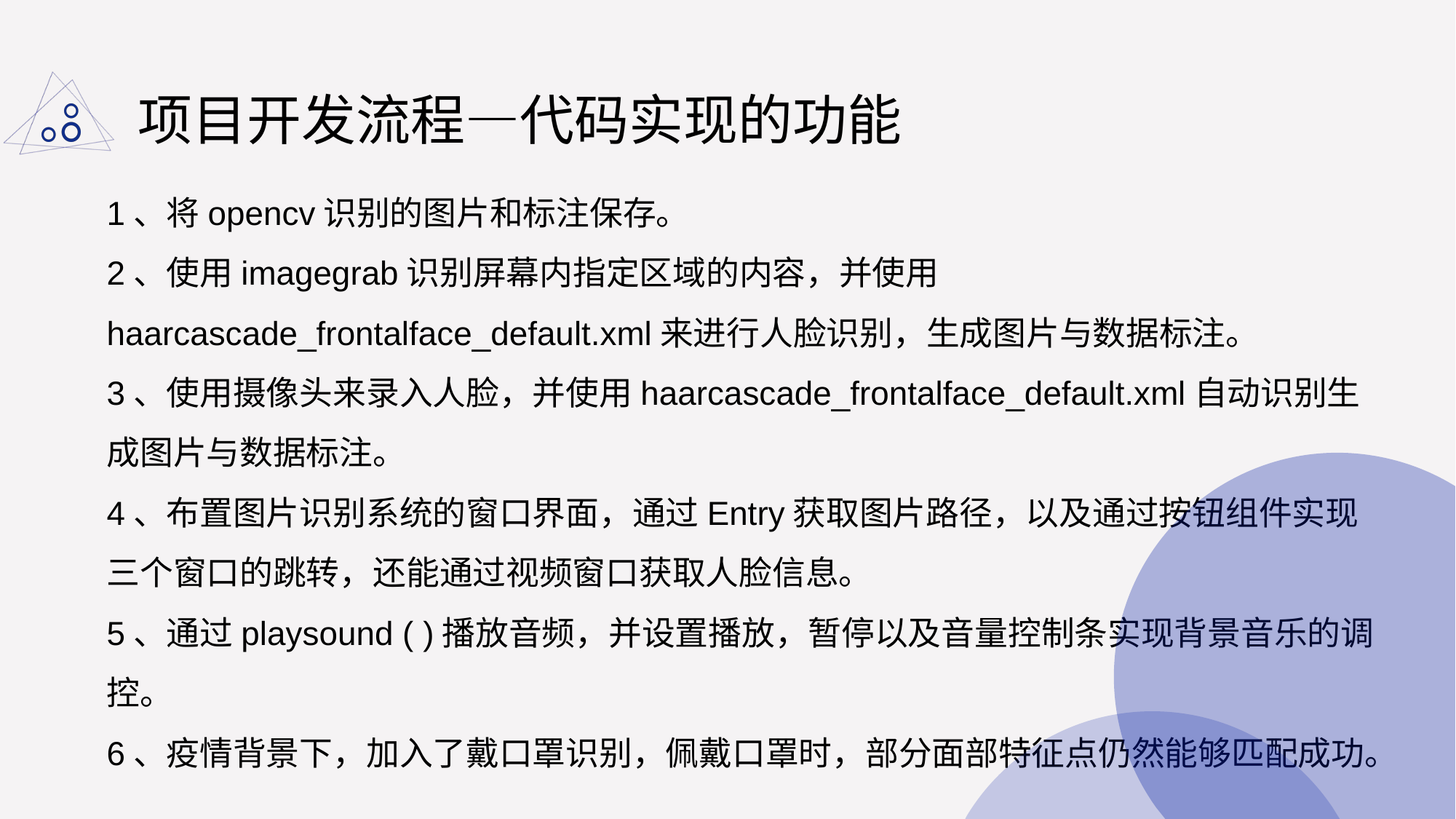

# 项目开发流程—代码实现的功能
1、将opencv识别的图片和标注保存。
2、使用imagegrab识别屏幕内指定区域的内容，并使用haarcascade_frontalface_default.xml来进行人脸识别，生成图片与数据标注。
3、使用摄像头来录入人脸，并使用haarcascade_frontalface_default.xml自动识别生成图片与数据标注。
4、布置图片识别系统的窗口界面，通过Entry获取图片路径，以及通过按钮组件实现三个窗口的跳转，还能通过视频窗口获取人脸信息。
5、通过playsound ( )播放音频，并设置播放，暂停以及音量控制条实现背景音乐的调控。
6、疫情背景下，加入了戴口罩识别，佩戴口罩时，部分面部特征点仍然能够匹配成功。